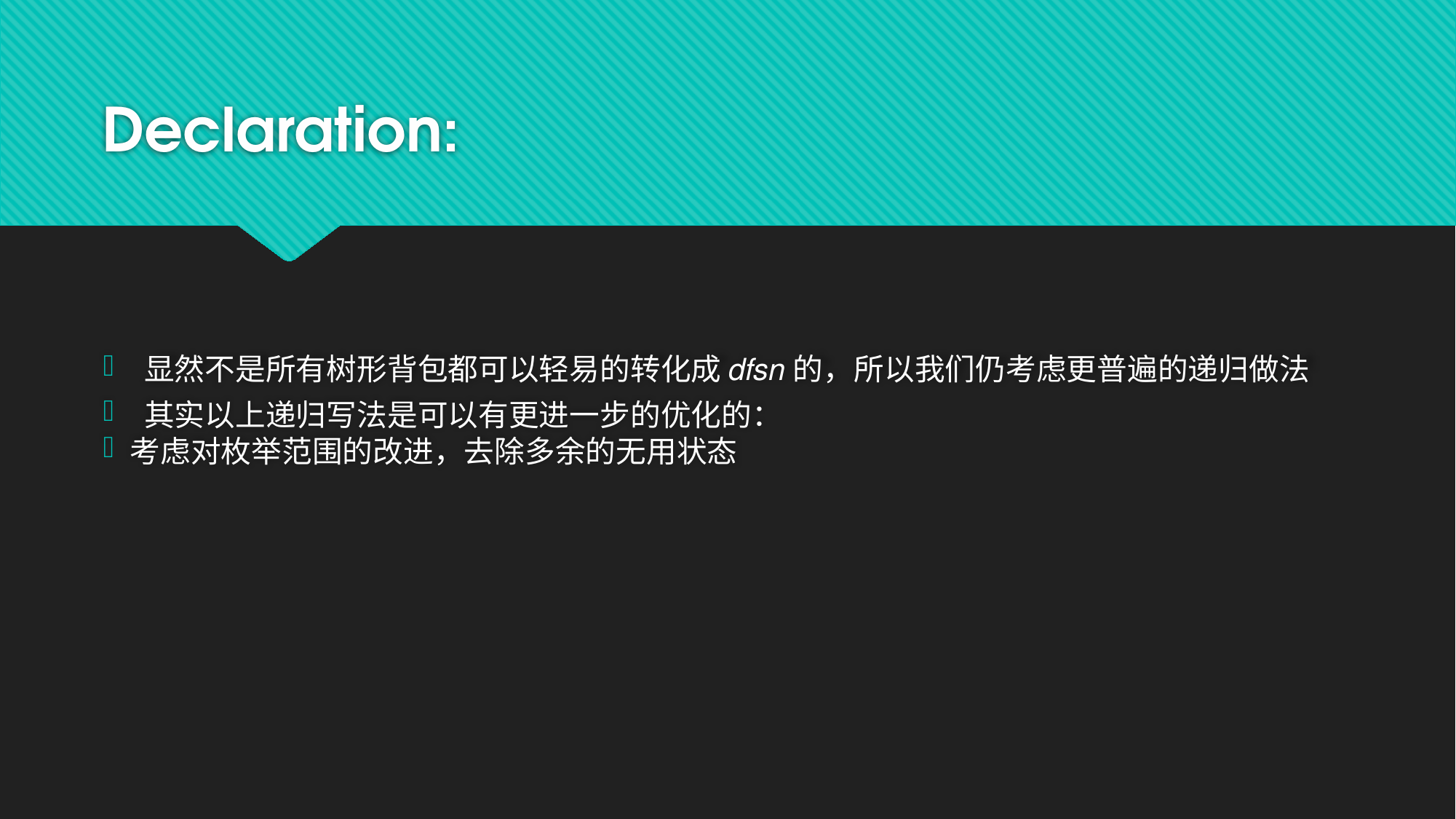

# Declaration:
显然不是所有树形背包都可以轻易的转化成dfsn的，所以我们仍考虑更普遍的递归做法
其实以上递归写法是可以有更进一步的优化的：
 考虑对枚举范围的改进，去除多余的无用状态